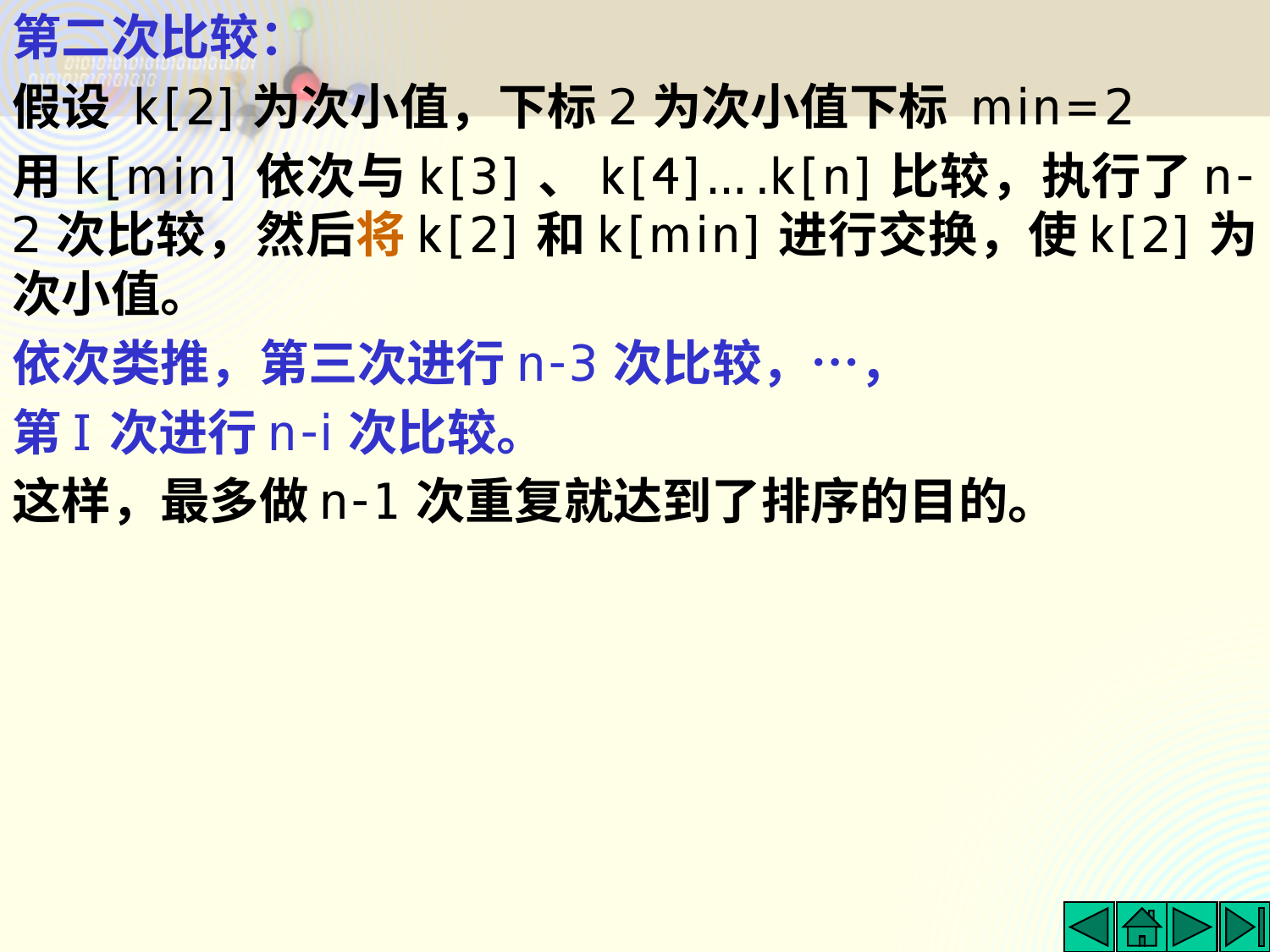

第二次比较：
假设 k[2]为次小值，下标2为次小值下标 min=2
用k[min]依次与k[3]、k[4]….k[n]比较，执行了n-2次比较，然后将k[2]和k[min]进行交换，使k[2]为次小值。
依次类推，第三次进行n-3次比较，…，
第I次进行n-i次比较。
这样，最多做n-1次重复就达到了排序的目的。